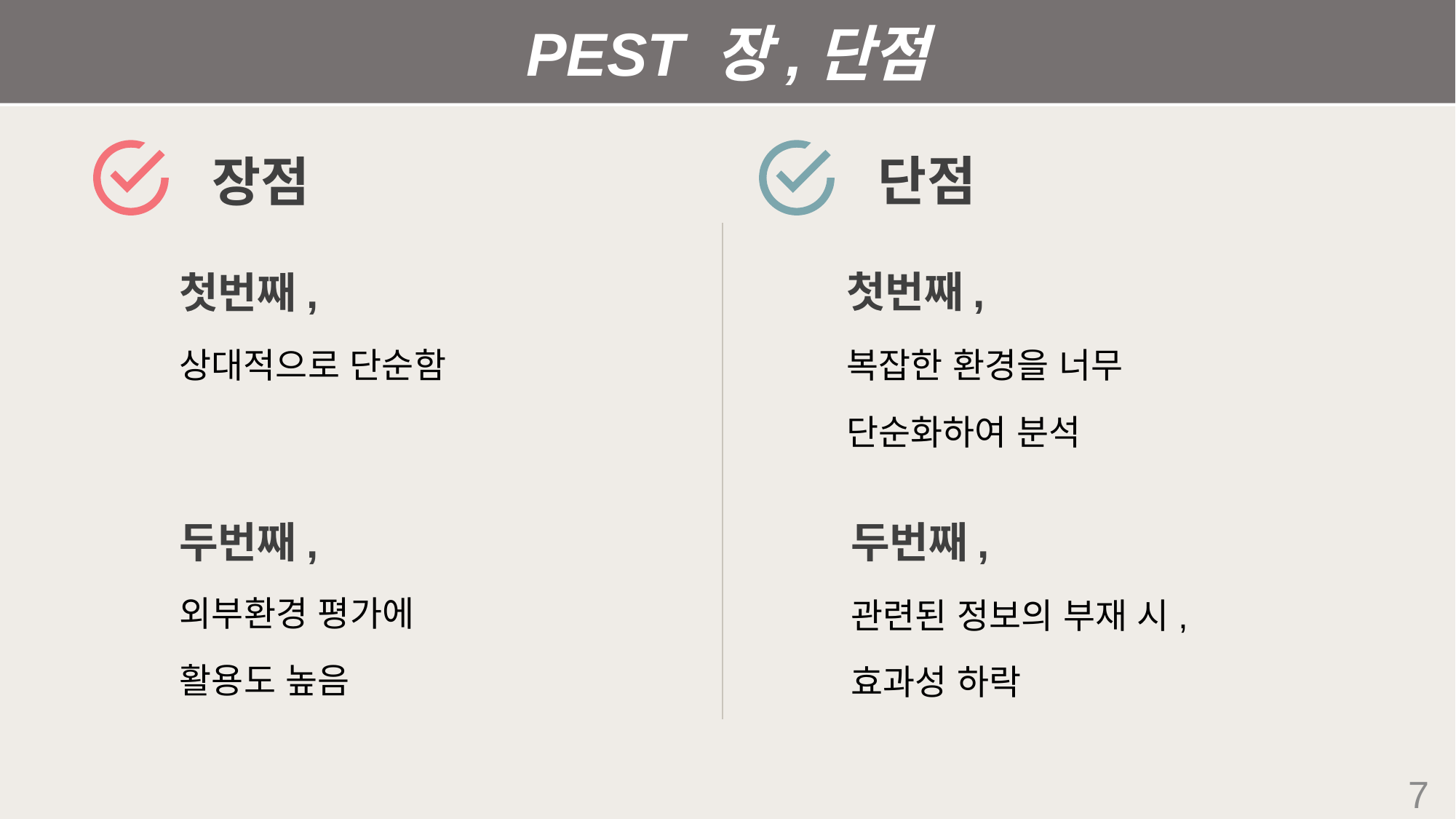

PEST 장,단점

단점
장점
첫번째,
복잡한 환경을 너무
단순화하여 분석

첫번째,
상대적으로 단순함
두번째,
외부환경 평가에
활용도 높음
두번째,
관련된 정보의 부재 시,
효과성 하락
7